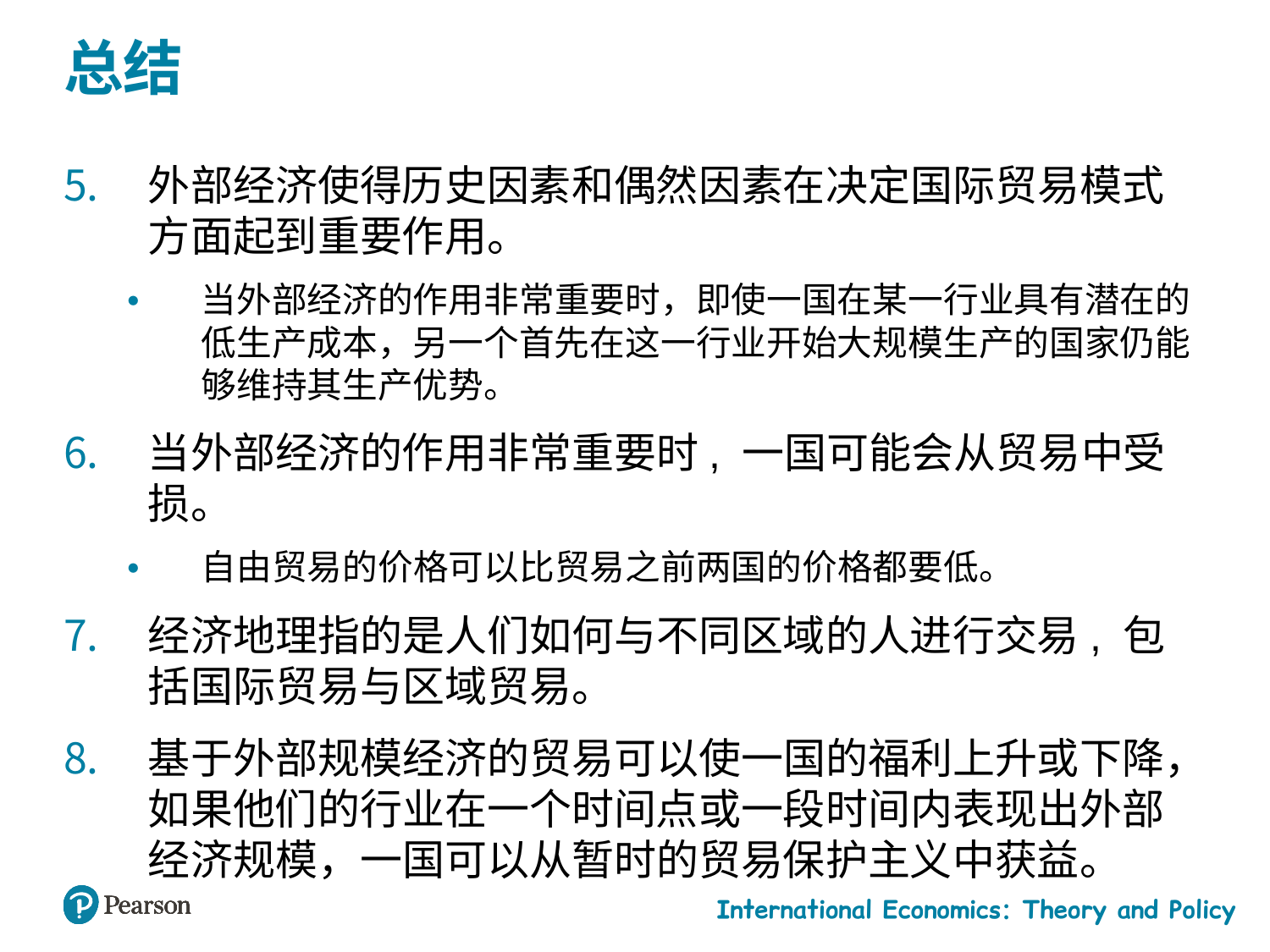

# 总结
外部经济使得历史因素和偶然因素在决定国际贸易模式方面起到重要作用。
当外部经济的作用非常重要时，即使一国在某一行业具有潜在的低生产成本，另一个首先在这一行业开始大规模生产的国家仍能够维持其生产优势。
当外部经济的作用非常重要时, 一国可能会从贸易中受损。
自由贸易的价格可以比贸易之前两国的价格都要低。
经济地理指的是人们如何与不同区域的人进行交易, 包括国际贸易与区域贸易。
基于外部规模经济的贸易可以使一国的福利上升或下降，如果他们的行业在一个时间点或一段时间内表现出外部经济规模，一国可以从暂时的贸易保护主义中获益。